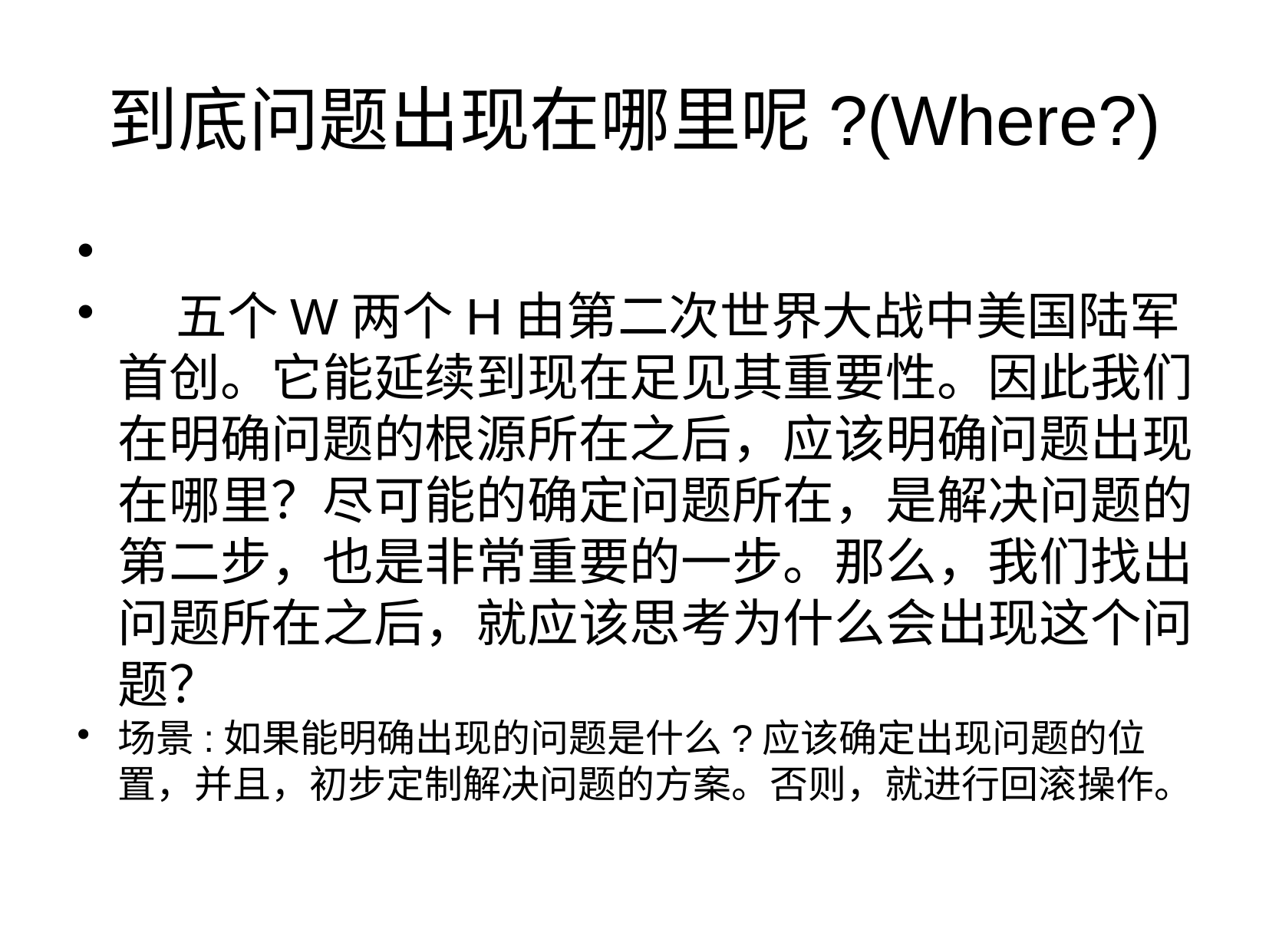

到底问题出现在哪里呢?(Where?)

    五个W两个H由第二次世界大战中美国陆军首创。它能延续到现在足见其重要性。因此我们在明确问题的根源所在之后，应该明确问题出现在哪里？尽可能的确定问题所在，是解决问题的第二步，也是非常重要的一步。那么，我们找出问题所在之后，就应该思考为什么会出现这个问题？
场景:如果能明确出现的问题是什么?应该确定出现问题的位置，并且，初步定制解决问题的方案。否则，就进行回滚操作。